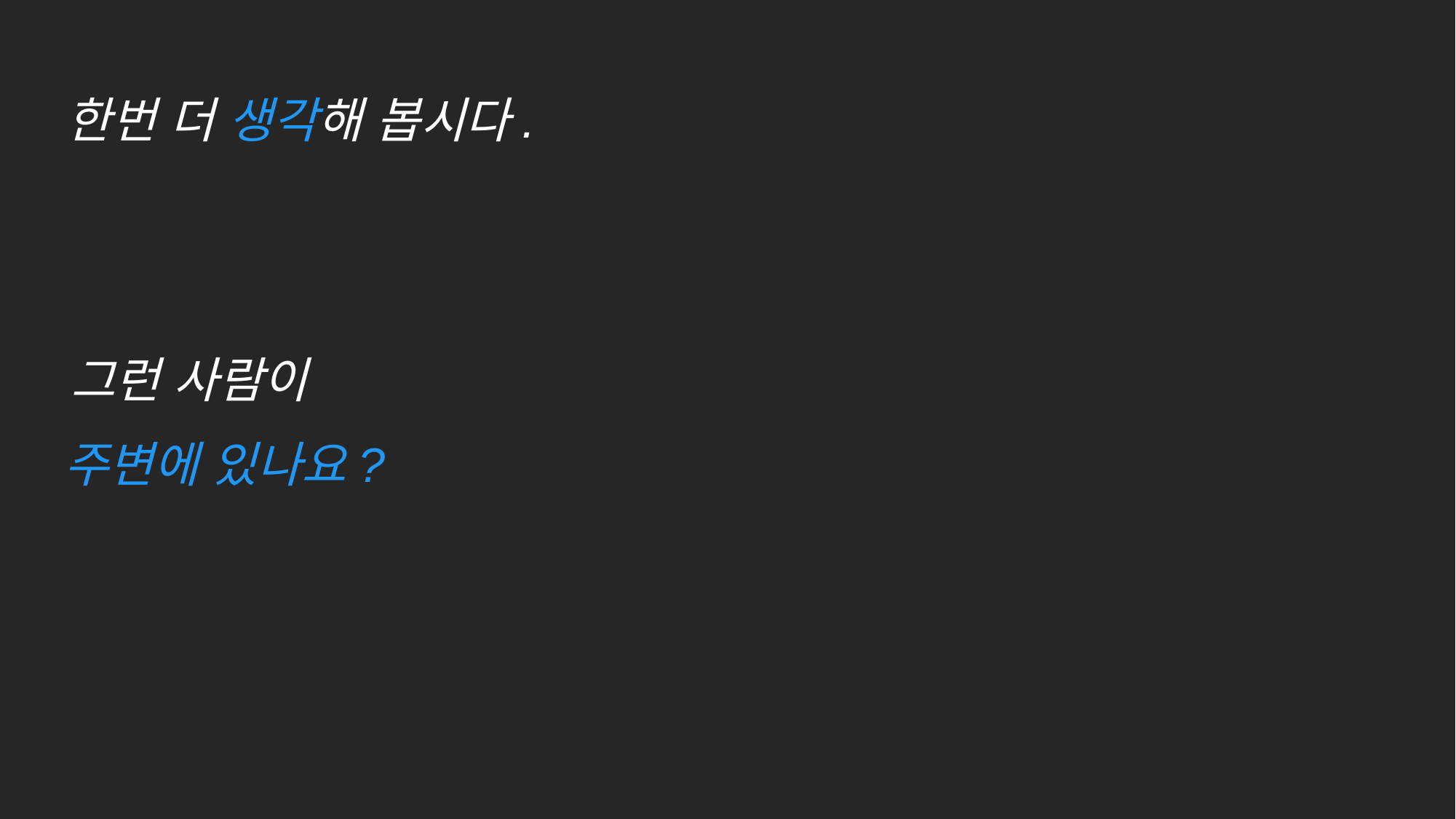

한번 더 생각해 봅시다.
그런 사람이
주변에 있나요?